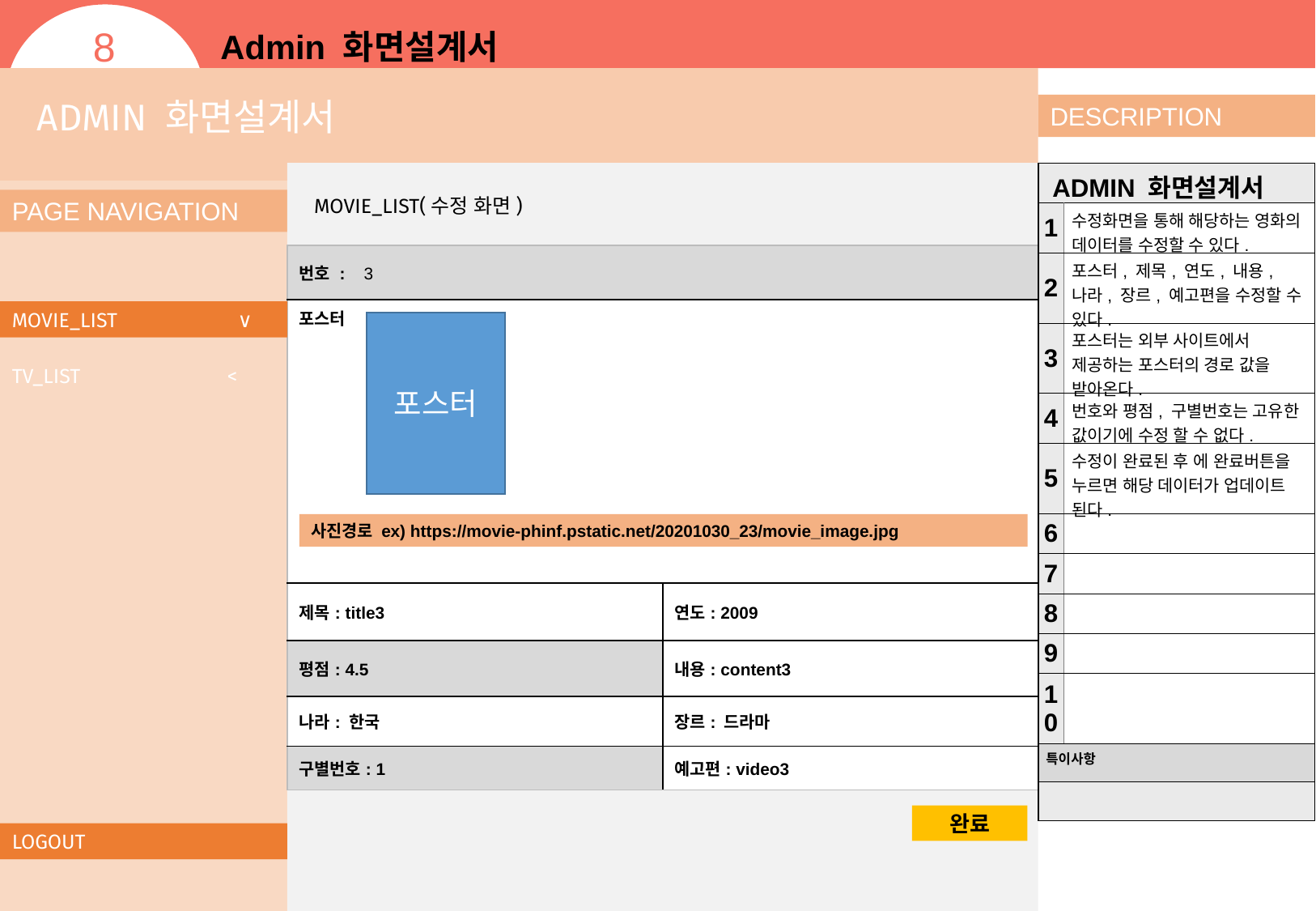

Admin 화면설계서

8
DESCRIPTION

ADMIN 화면설계서

| ADMIN 화면설계서 |  |
| --- | --- |
| 1 | 수정화면을 통해 해당하는 영화의 데이터를 수정할 수 있다. |
| 2 | 포스터, 제목, 연도, 내용, 나라, 장르, 예고편을 수정할 수 있다. |
| 3 | 포스터는 외부 사이트에서 제공하는 포스터의 경로 값을 받아온다. |
| 4 | 번호와 평점, 구별번호는 고유한 값이기에 수정 할 수 없다. |
| 5 | 수정이 완료된 후 에 완료버튼을 누르면 해당 데이터가 업데이트 된다. |
| 6 |  |
| 7 |  |
| 8 |  |
| 9 |  |
| 10 |  |
| 특이사항 |  |
|  |  |

PAGE NAVIGATION
MOVIE_LIST(수정 화면)
| 번호 : 3 |  |
| --- | --- |
| 포스터 |  |
| 제목: title3 | 연도: 2009 |
| 평점: 4.5 | 내용: content3 |
| 나라: 한국 | 장르: 드라마 |
| 구별번호: 1 | 예고편: video3 |
MOVIE_LIST                      ∨
포스터
TV_LIST                           <
사진경로 ex) https://movie-phinf.pstatic.net/20201030_23/movie_image.jpg
완료
LOGOUT